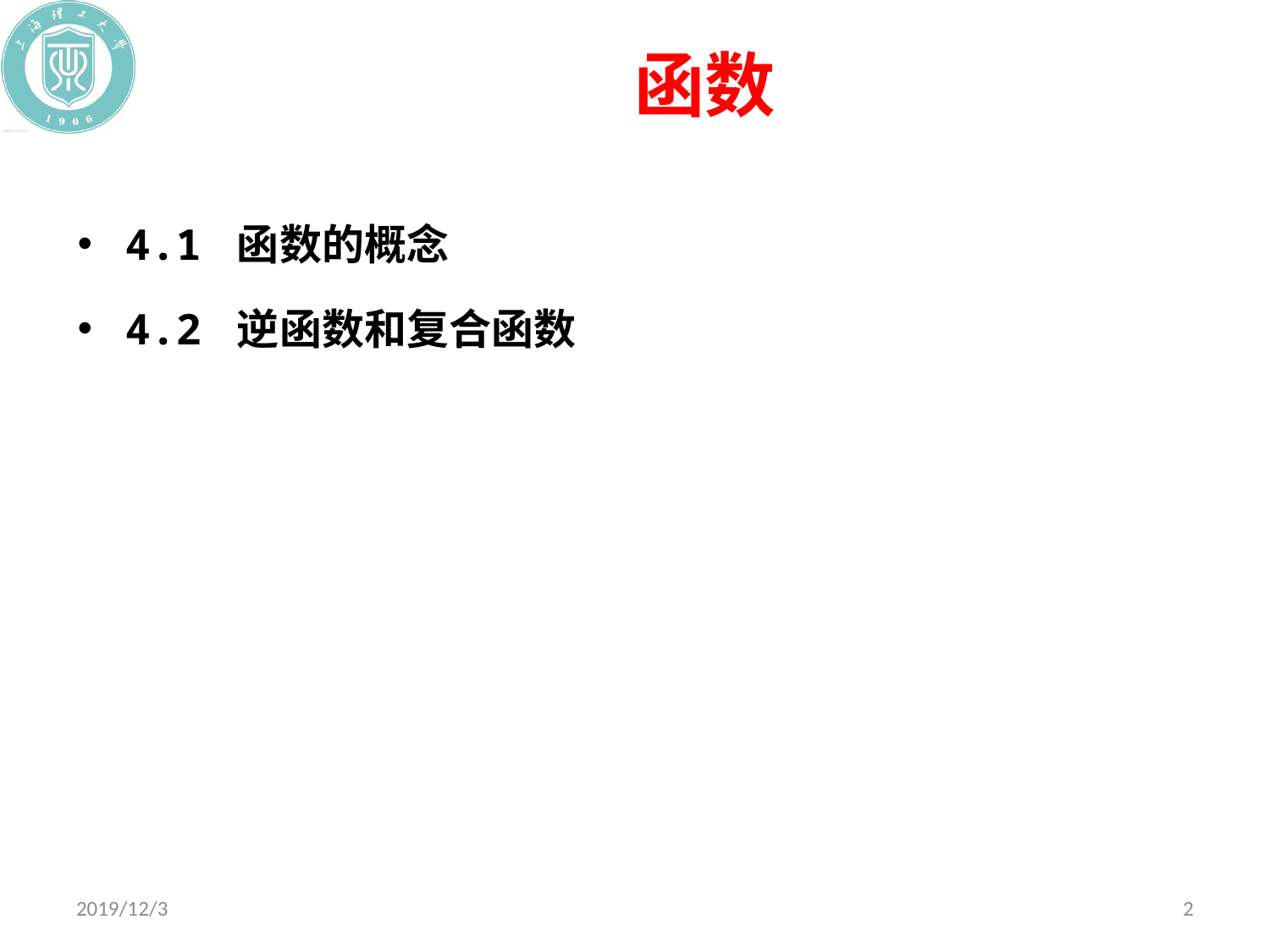

# 函数
4.1 函数的概念
4.2 逆函数和复合函数
2019/12/3
2